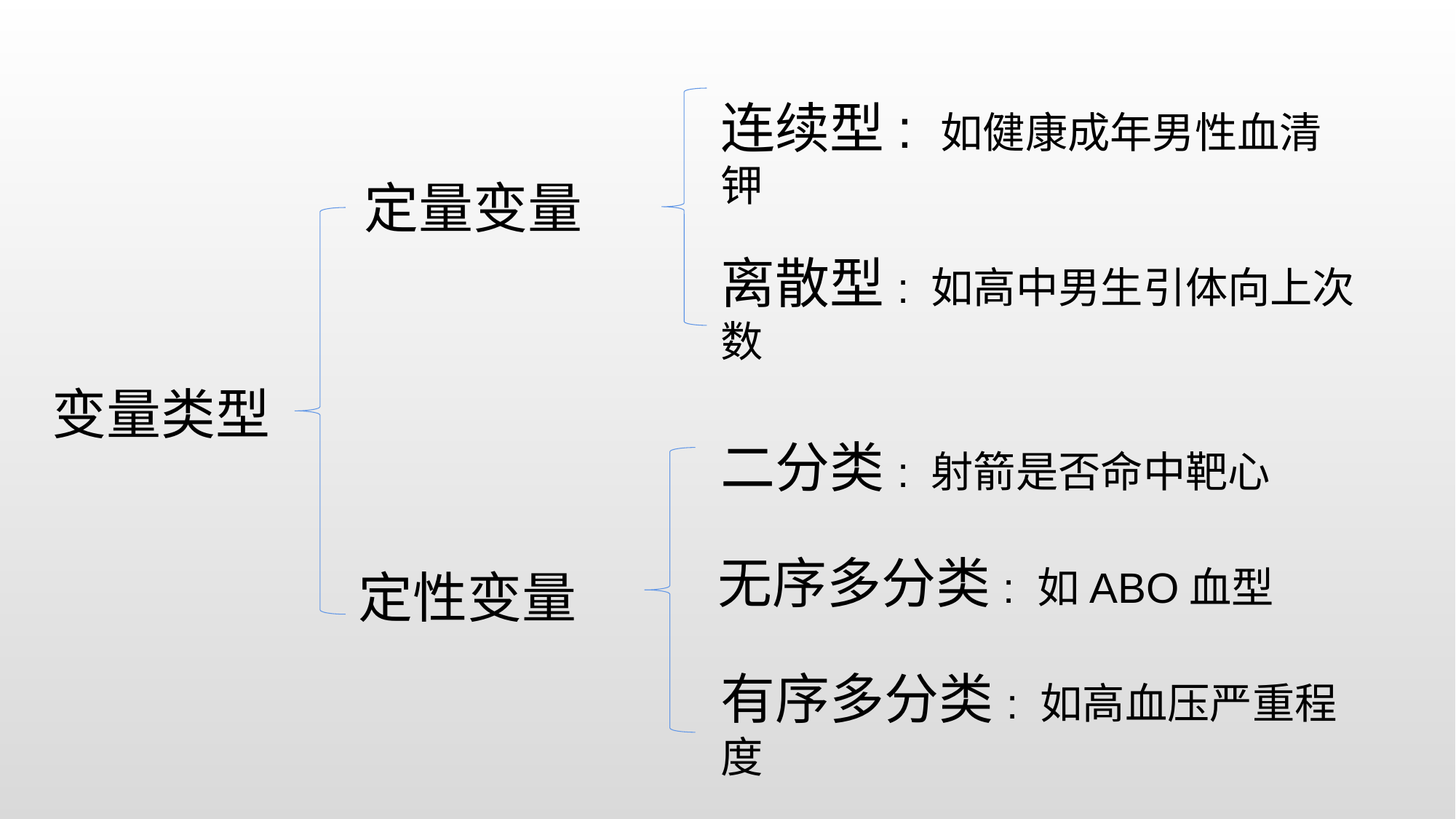

连续型: 如健康成年男性血清钾
定量变量

离散型: 如高中男生引体向上次数
变量类型
二分类: 射箭是否命中靶心

无序多分类: 如ABO血型
定性变量
有序多分类: 如高血压严重程度